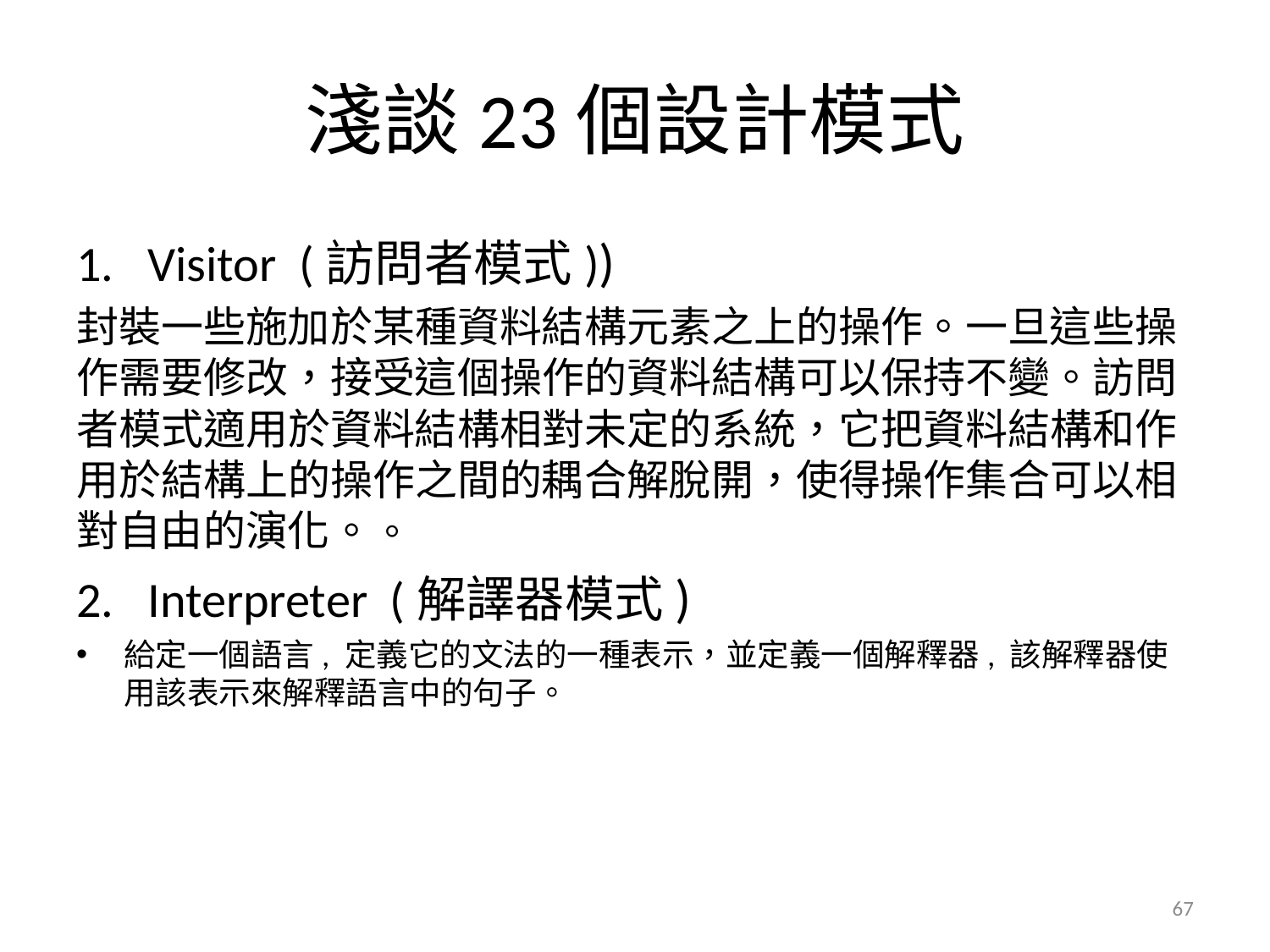

# 淺談23個設計模式
Visitor  (訪問者模式))
封裝一些施加於某種資料結構元素之上的操作。一旦這些操作需要修改，接受這個操作的資料結構可以保持不變。訪問者模式適用於資料結構相對未定的系統，它把資料結構和作用於結構上的操作之間的耦合解脫開，使得操作集合可以相對自由的演化。。
Interpreter  (解譯器模式)
給定一個語言, 定義它的文法的一種表示，並定義一個解釋器, 該解釋器使用該表示來解釋語言中的句子。

67